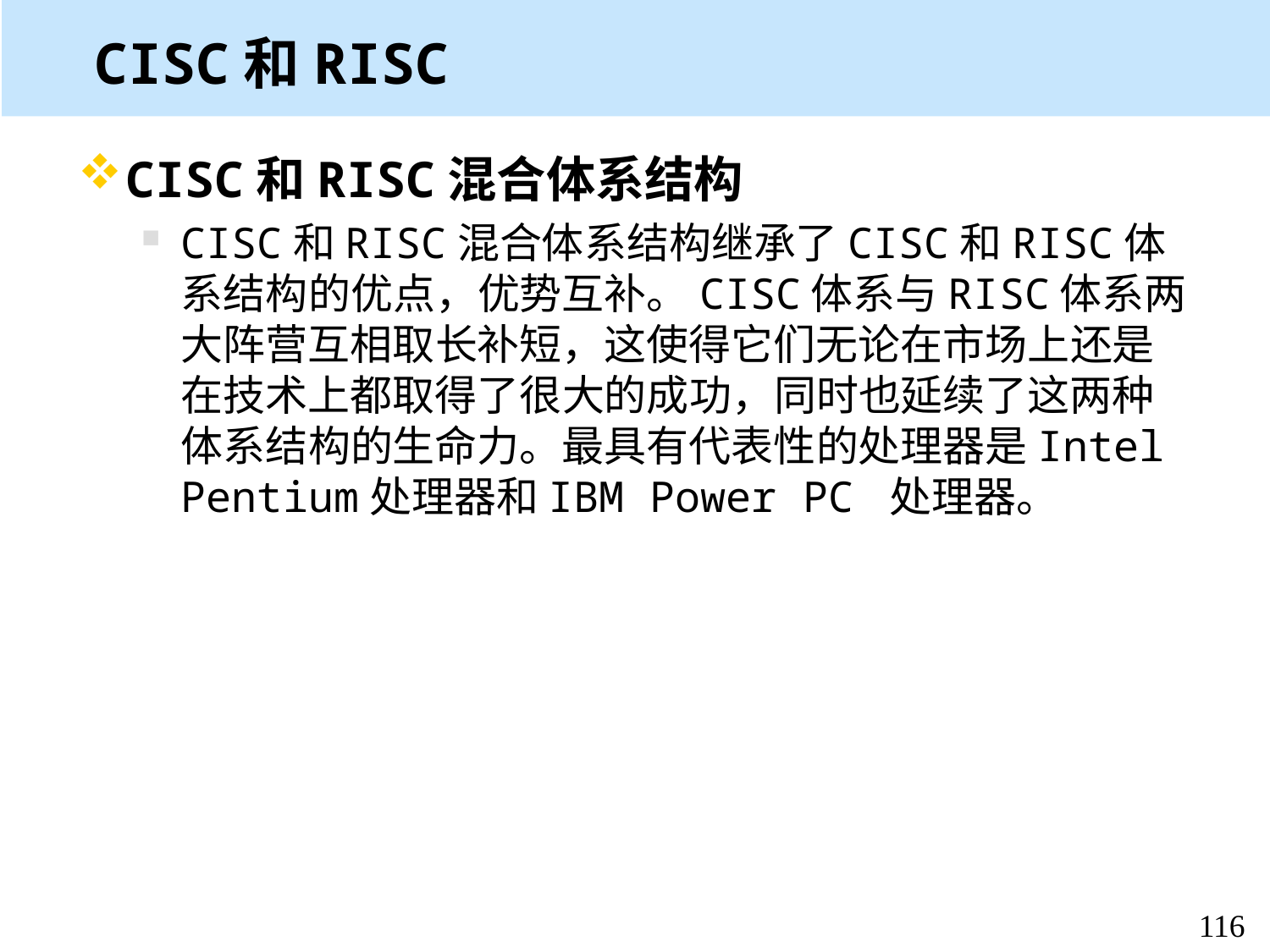

# CISC和RISC
CISC和RISC混合体系结构
CISC和RISC混合体系结构继承了CISC和RISC体系结构的优点，优势互补。CISC体系与RISC体系两大阵营互相取长补短，这使得它们无论在市场上还是在技术上都取得了很大的成功，同时也延续了这两种体系结构的生命力。最具有代表性的处理器是Intel Pentium处理器和IBM Power PC 处理器。